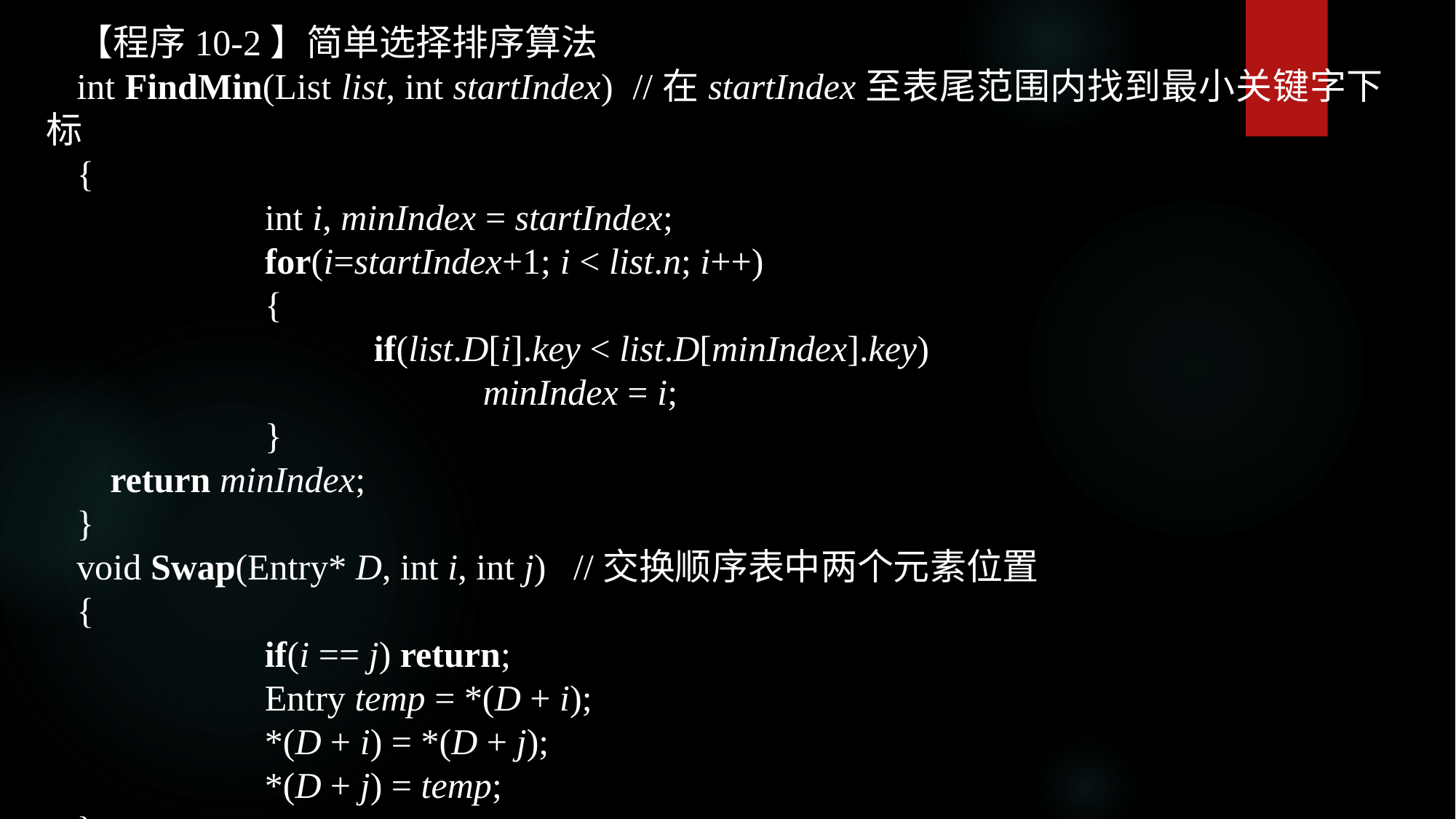

【程序10-2】简单选择排序算法
int FindMin(List list, int startIndex)  //在startIndex至表尾范围内找到最小关键字下标
{
		int i, minIndex = startIndex;
		for(i=startIndex+1; i < list.n; i++)
		{
			if(list.D[i].key < list.D[minIndex].key)
				minIndex = i;
		}
return minIndex;
}
void Swap(Entry* D, int i, int j)   //交换顺序表中两个元素位置
{
		if(i == j) return;
		Entry temp = *(D + i);
		*(D + i) = *(D + j);
		*(D + j) = temp;
}